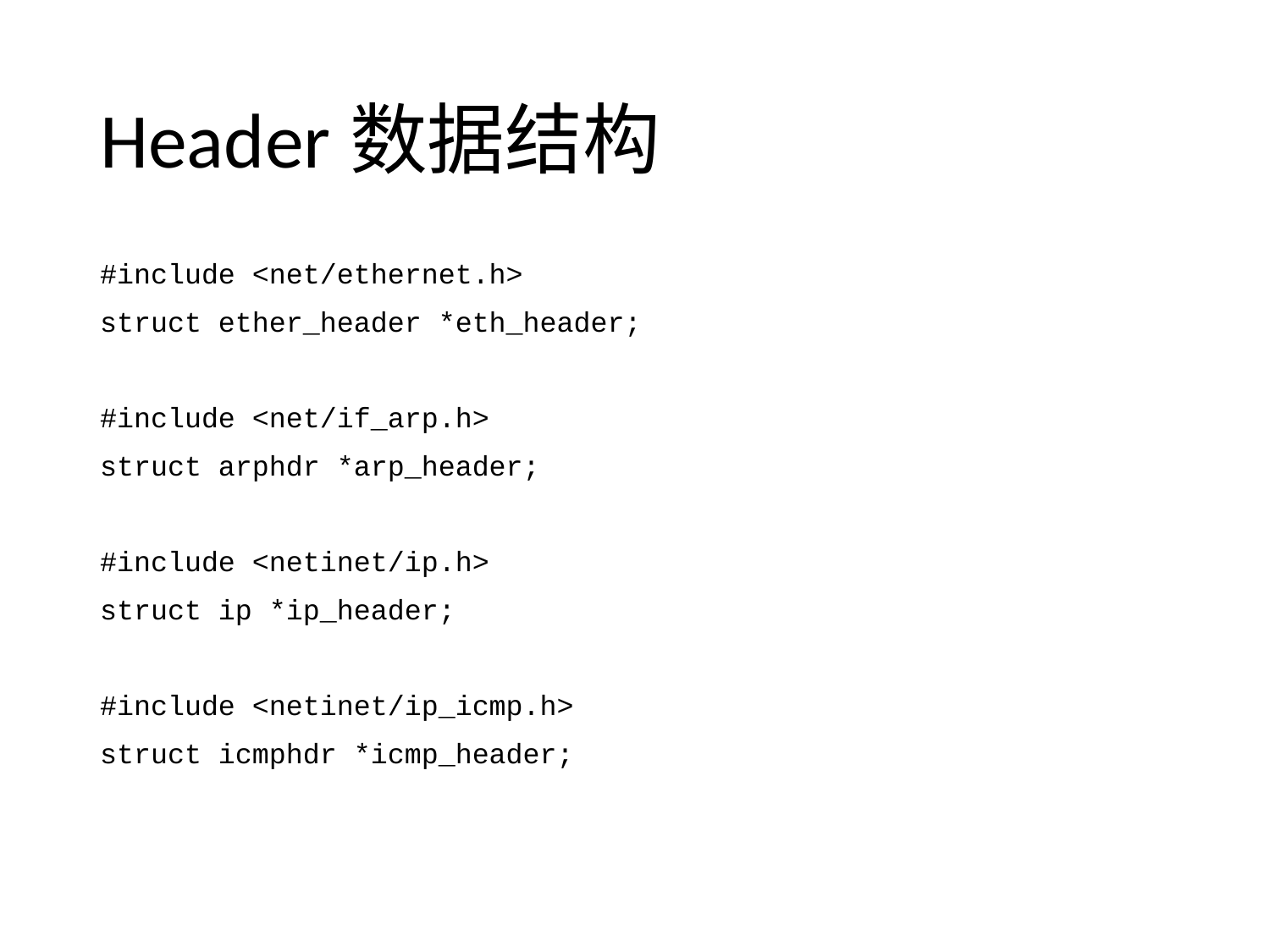

# Header数据结构
#include <net/ethernet.h>
struct ether_header *eth_header;

#include <net/if_arp.h>
struct arphdr *arp_header;

#include <netinet/ip.h>
struct ip *ip_header;

#include <netinet/ip_icmp.h>
struct icmphdr *icmp_header;